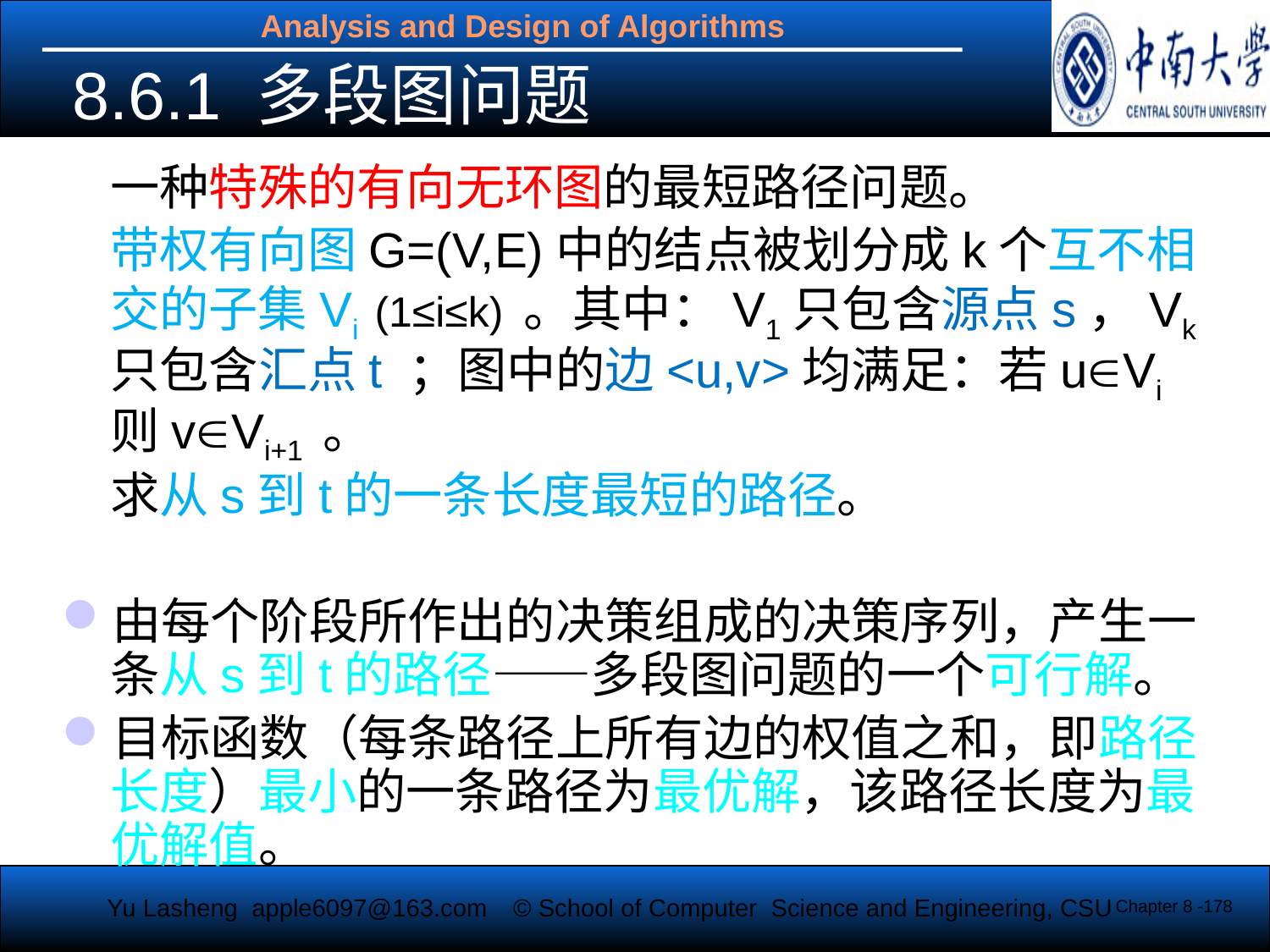

# 8.6.1 多段图问题
	一种特殊的有向无环图的最短路径问题。
	带权有向图G=(V,E)中的结点被划分成k个互不相交的子集Vi  (1≤i≤k) 。其中：V1只包含源点s，Vk只包含汇点t ；图中的边<u,v>均满足：若u∈Vi则v∈Vi+1 。
	求从s到t的一条长度最短的路径。

由每个阶段所作出的决策组成的决策序列，产生一条从s到t的路径——多段图问题的一个可行解。
目标函数（每条路径上所有边的权值之和，即路径长度）最小的一条路径为最优解，该路径长度为最优解值。
Chapter 8 -178